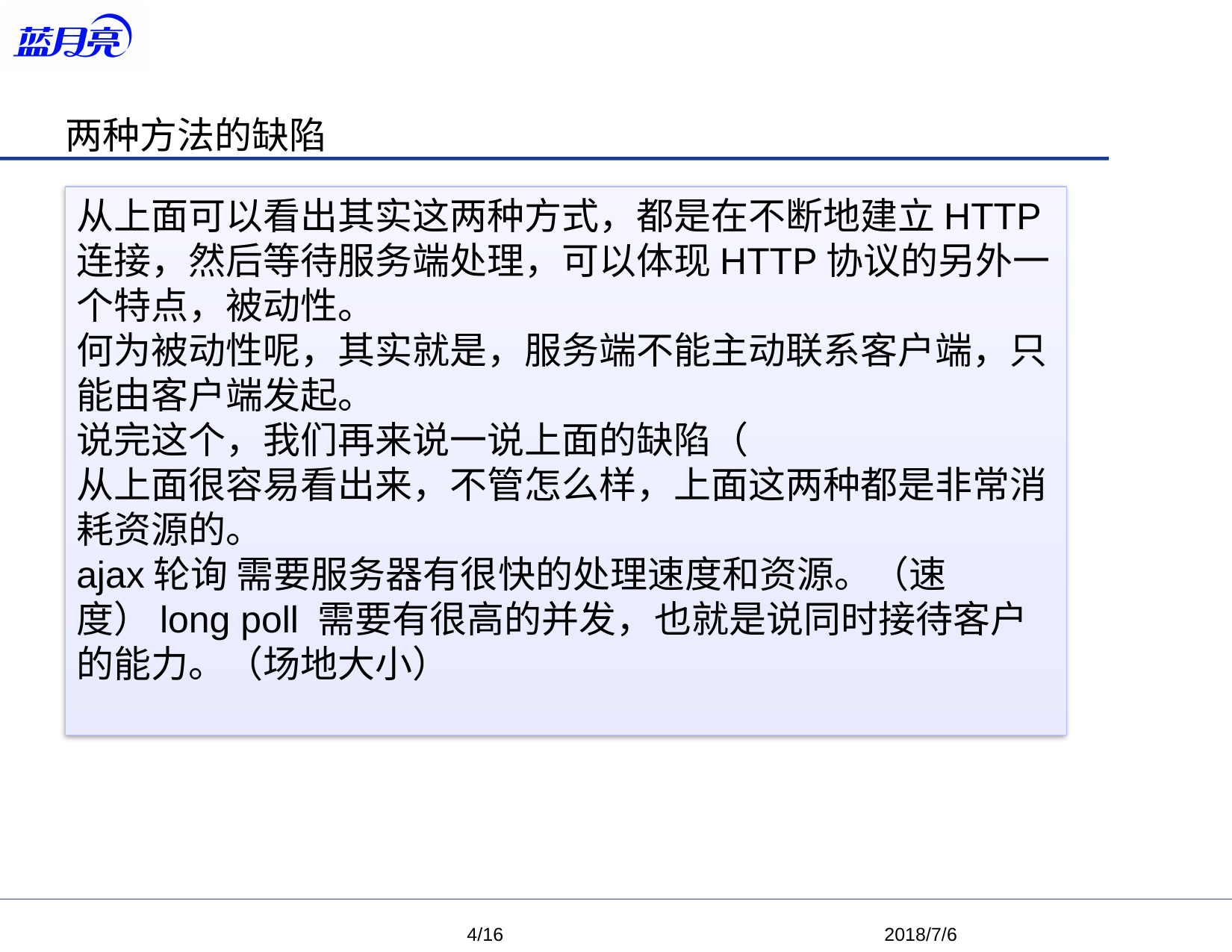

两种方法的缺陷
从上面可以看出其实这两种方式，都是在不断地建立HTTP连接，然后等待服务端处理，可以体现HTTP协议的另外一个特点，被动性。
何为被动性呢，其实就是，服务端不能主动联系客户端，只能由客户端发起。
说完这个，我们再来说一说上面的缺陷（
从上面很容易看出来，不管怎么样，上面这两种都是非常消耗资源的。
ajax轮询 需要服务器有很快的处理速度和资源。（速度）long poll 需要有很高的并发，也就是说同时接待客户的能力。（场地大小）

 4/16
  2018/7/6